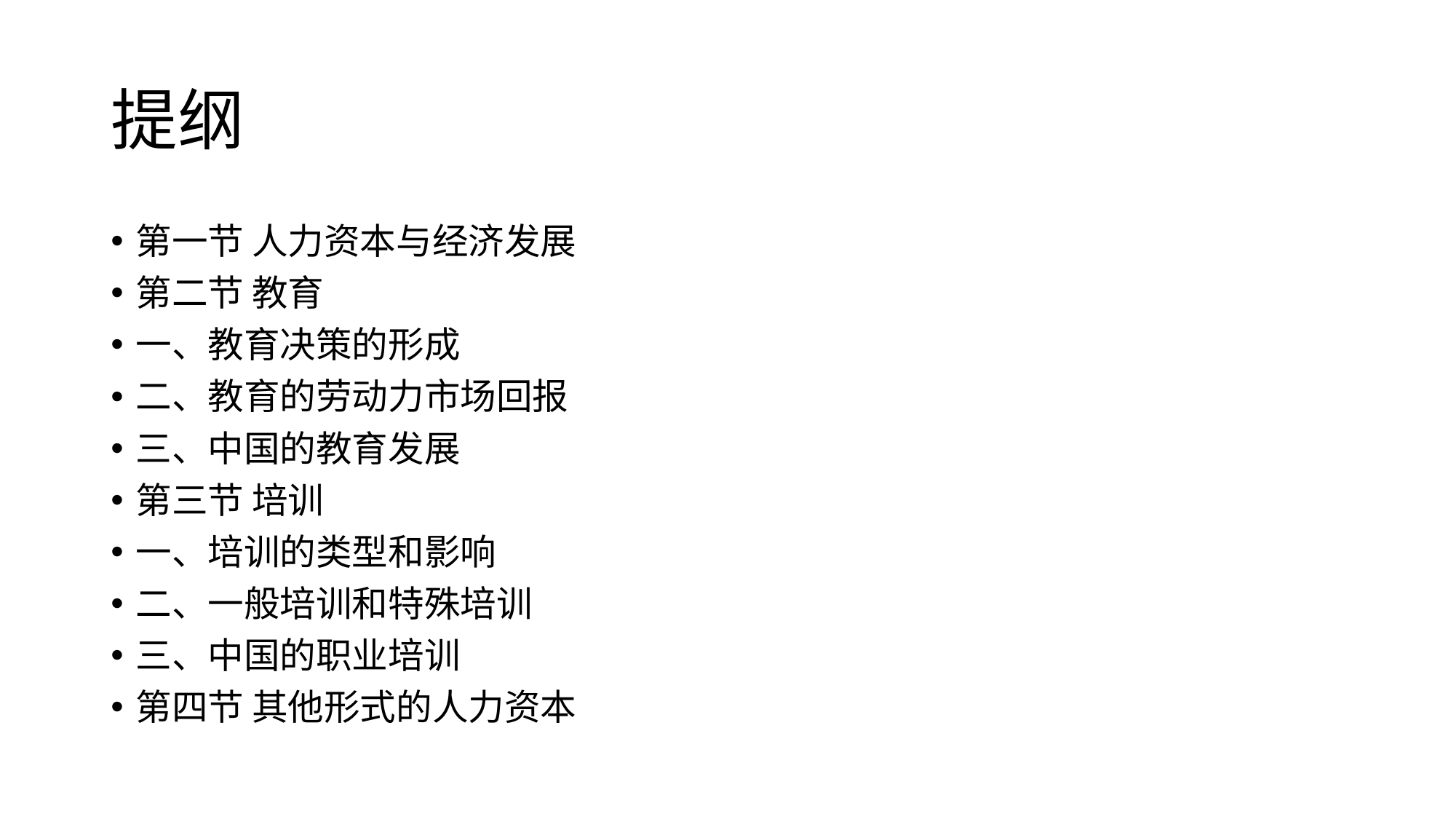

# 提纲
第一节 人力资本与经济发展
第二节 教育
一、教育决策的形成
二、教育的劳动力市场回报
三、中国的教育发展
第三节 培训
一、培训的类型和影响
二、一般培训和特殊培训
三、中国的职业培训
第四节 其他形式的人力资本